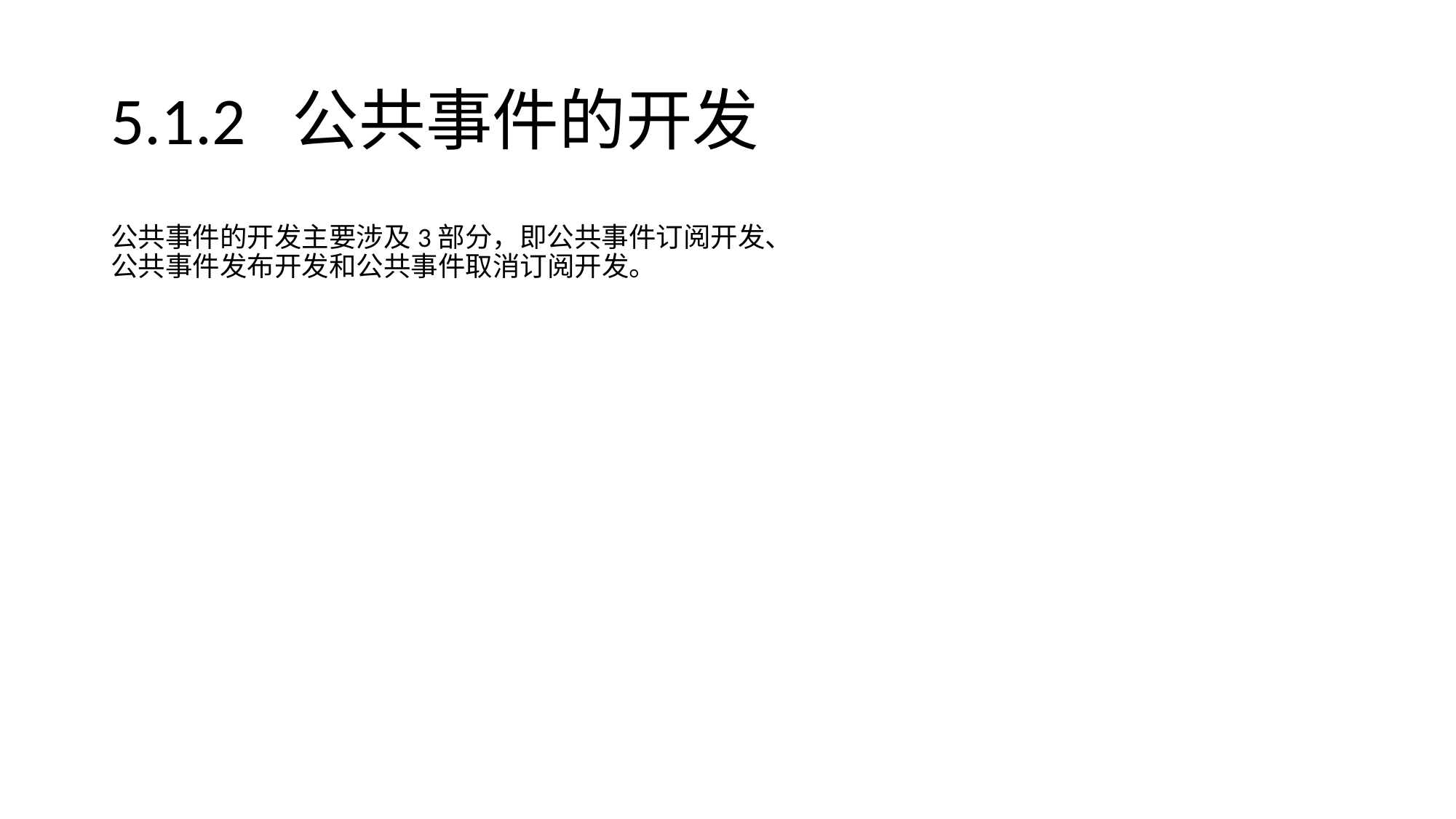

# 5.1.2  公共事件的开发
公共事件的开发主要涉及3部分，即公共事件订阅开发、公共事件发布开发和公共事件取消订阅开发。